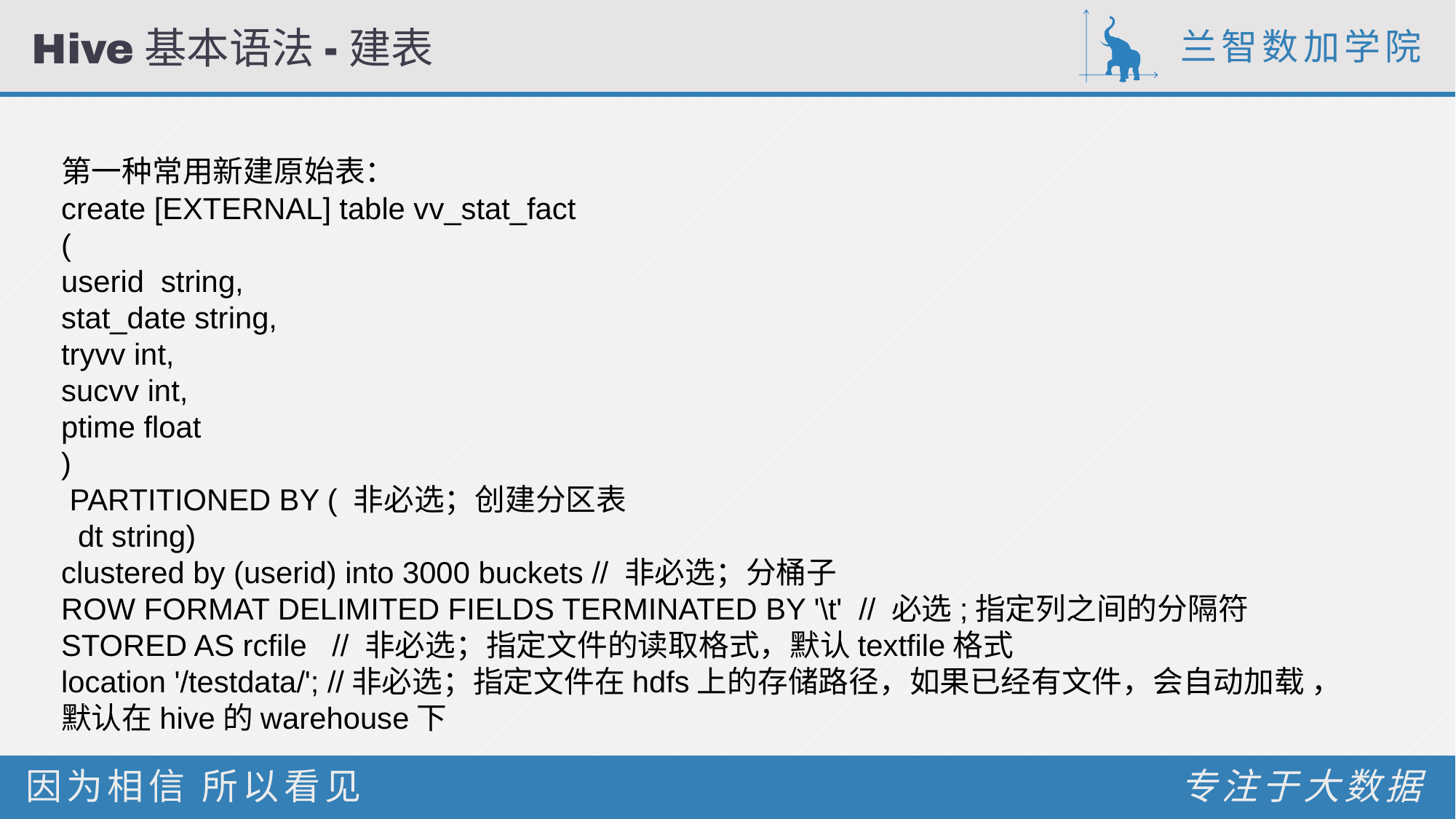

# Hive基本语法-建表
第一种常用新建原始表：
create [EXTERNAL] table vv_stat_fact
(
userid  string,
stat_date string,
tryvv int,
sucvv int,
ptime float
)
 PARTITIONED BY ( 非必选；创建分区表
  dt string)
clustered by (userid) into 3000 buckets // 非必选；分桶子
ROW FORMAT DELIMITED FIELDS TERMINATED BY '\t'  // 必选;指定列之间的分隔符
STORED AS rcfile   // 非必选；指定文件的读取格式，默认textfile格式
location '/testdata/'; //非必选；指定文件在hdfs上的存储路径，如果已经有文件，会自动加载 ，默认在hive的warehouse下